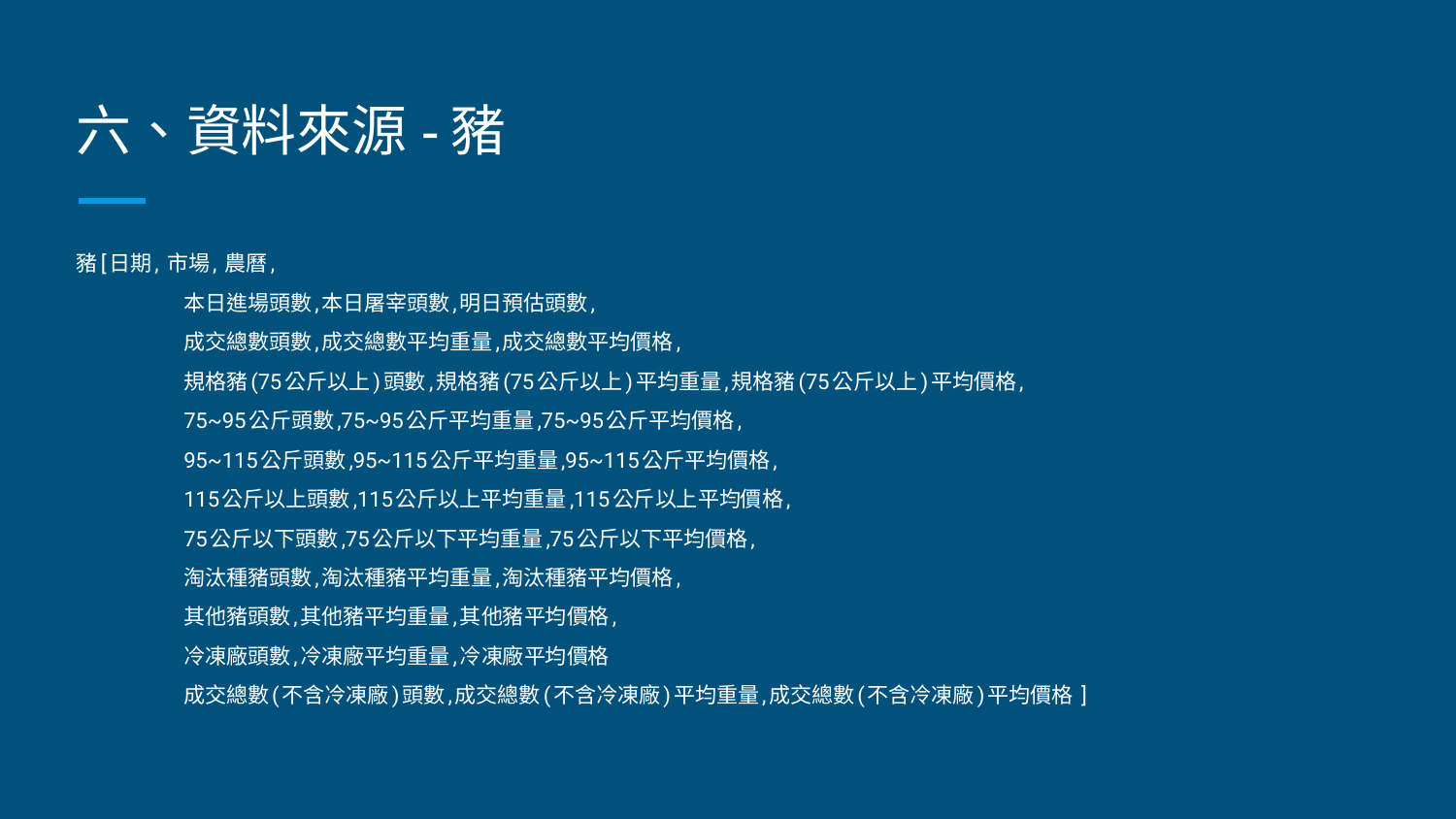

# 六、資料來源-豬
豬[日期, 市場, 農曆,
本日進場頭數,本日屠宰頭數,明日預估頭數,
成交總數頭數,成交總數平均重量,成交總數平均價格,
規格豬(75公斤以上)頭數,規格豬(75公斤以上)平均重量,規格豬(75公斤以上)平均價格,
75~95公斤頭數,75~95公斤平均重量,75~95公斤平均價格,
95~115公斤頭數,95~115公斤平均重量,95~115公斤平均價格,
115公斤以上頭數,115公斤以上平均重量,115公斤以上平均價格,
75公斤以下頭數,75公斤以下平均重量,75公斤以下平均價格,
淘汰種豬頭數,淘汰種豬平均重量,淘汰種豬平均價格,
其他豬頭數,其他豬平均重量,其他豬平均價格,
冷凍廠頭數,冷凍廠平均重量,冷凍廠平均價格
成交總數(不含冷凍廠)頭數,成交總數(不含冷凍廠)平均重量,成交總數(不含冷凍廠)平均價格 ]